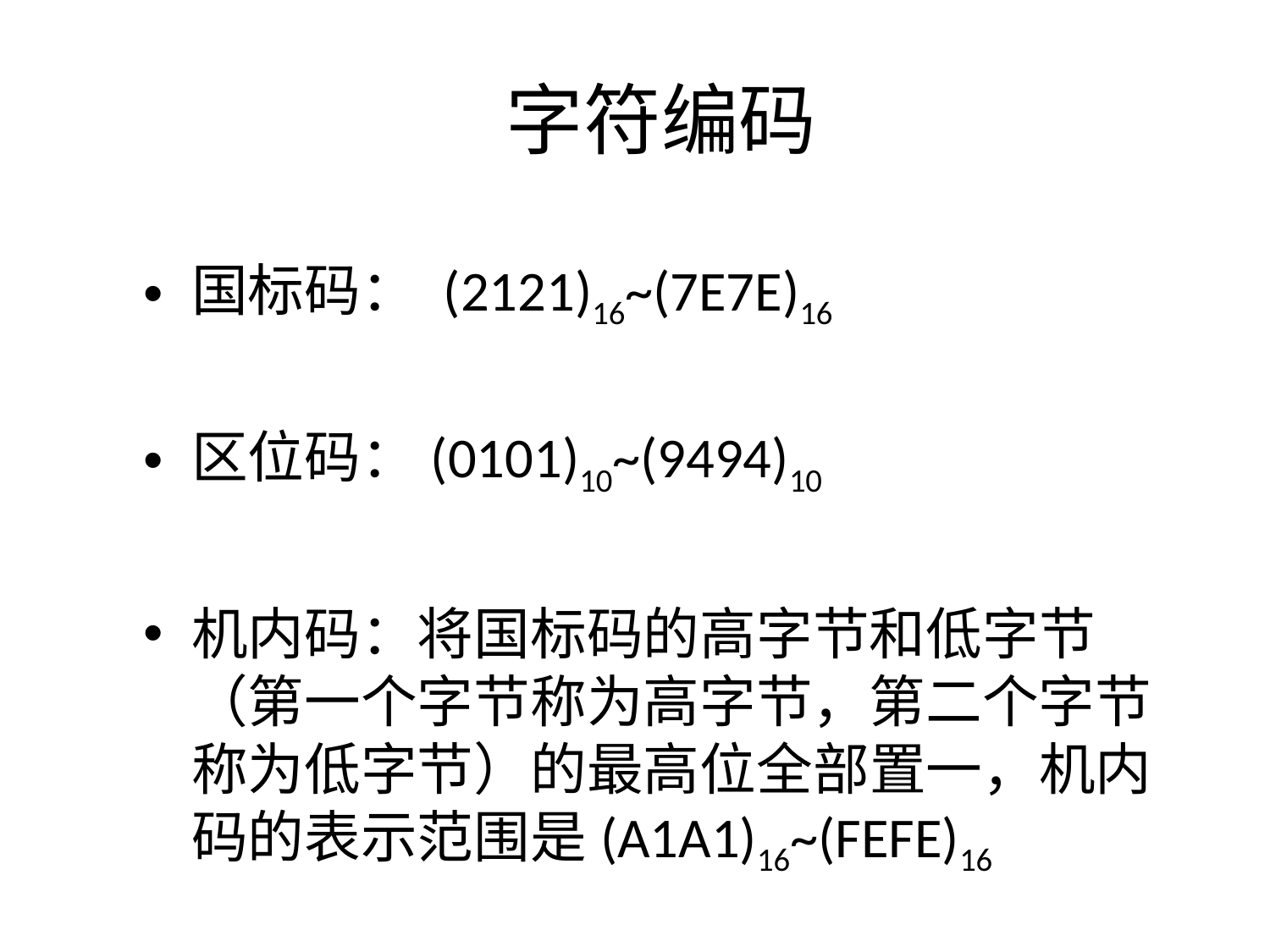

# 字符编码
国标码： (2121)16~(7E7E)16

区位码：(0101)10~(9494)10

机内码：将国标码的高字节和低字节（第一个字节称为高字节，第二个字节称为低字节）的最高位全部置一，机内码的表示范围是(A1A1)16~(FEFE)16